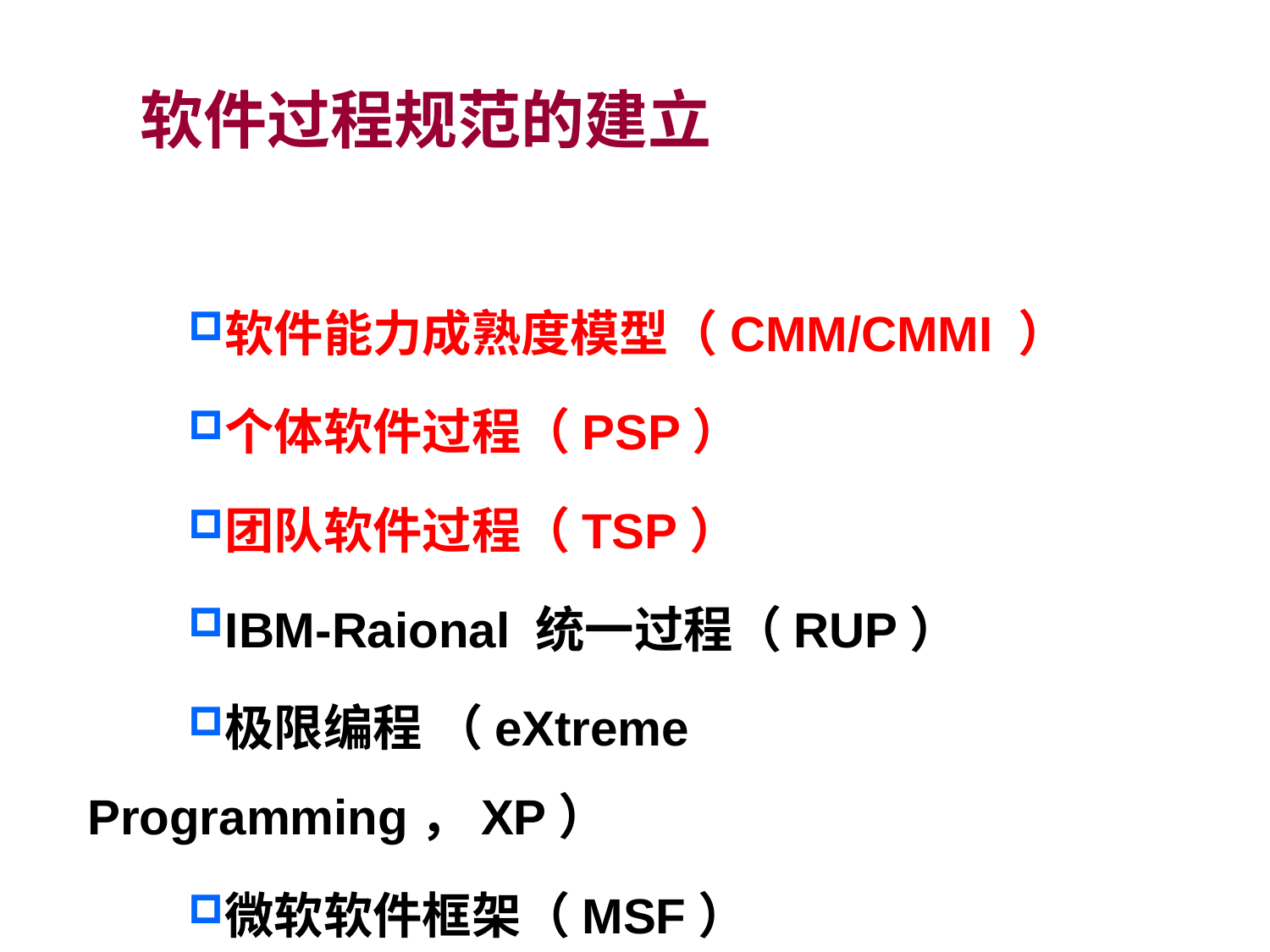

软件过程规范的建立
软件能力成熟度模型（CMM/CMMI ）
个体软件过程（PSP）
团队软件过程（TSP）
IBM-Raional 统一过程（RUP）
极限编程 （eXtreme Programming，XP）
微软软件框架（MSF）